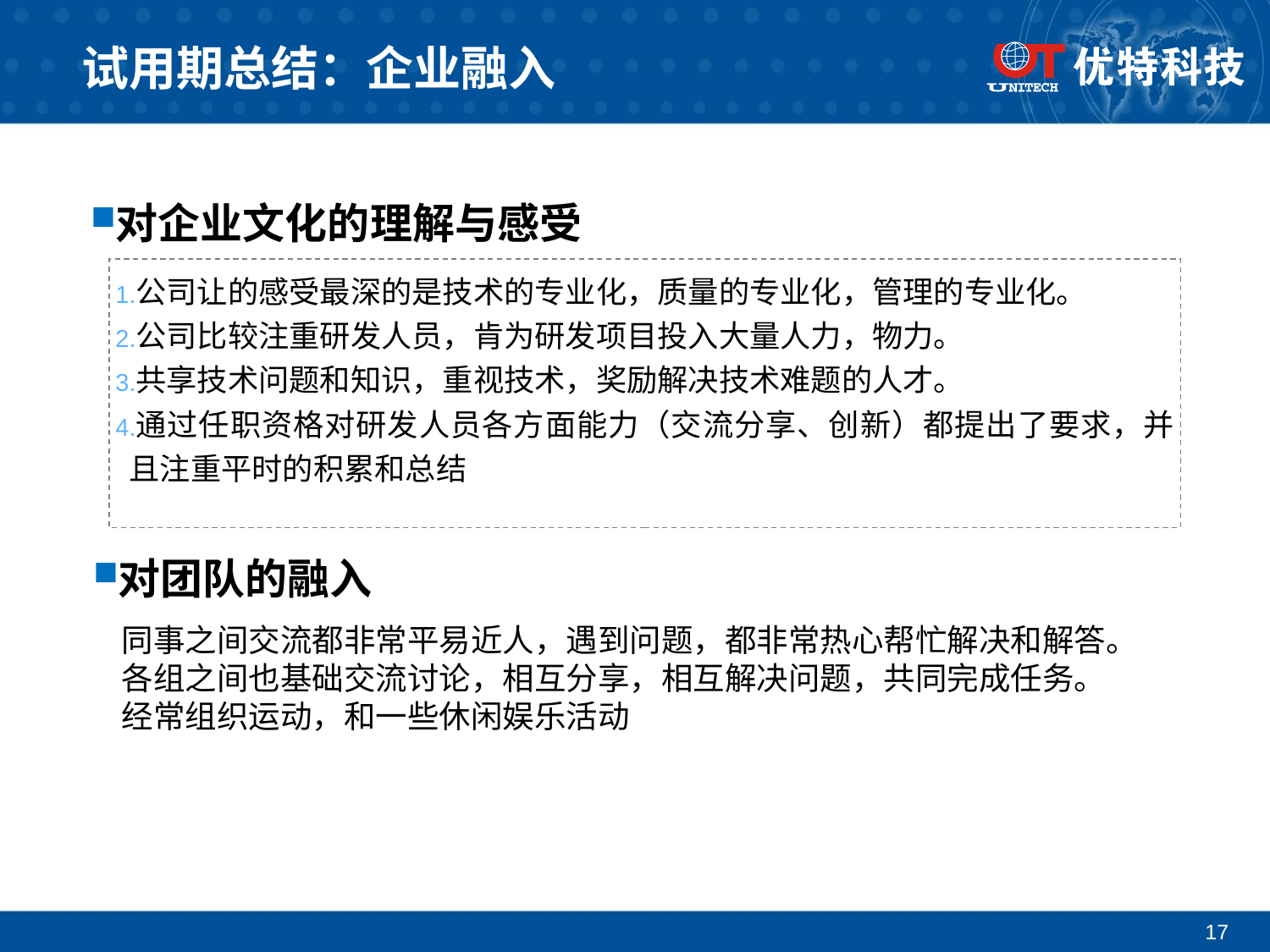

# 试用期总结：企业融入
对企业文化的理解与感受
公司让的感受最深的是技术的专业化，质量的专业化，管理的专业化。
公司比较注重研发人员，肯为研发项目投入大量人力，物力。
共享技术问题和知识，重视技术，奖励解决技术难题的人才。
通过任职资格对研发人员各方面能力（交流分享、创新）都提出了要求，并且注重平时的积累和总结
对团队的融入
同事之间交流都非常平易近人，遇到问题，都非常热心帮忙解决和解答。
各组之间也基础交流讨论，相互分享，相互解决问题，共同完成任务。
经常组织运动，和一些休闲娱乐活动
17